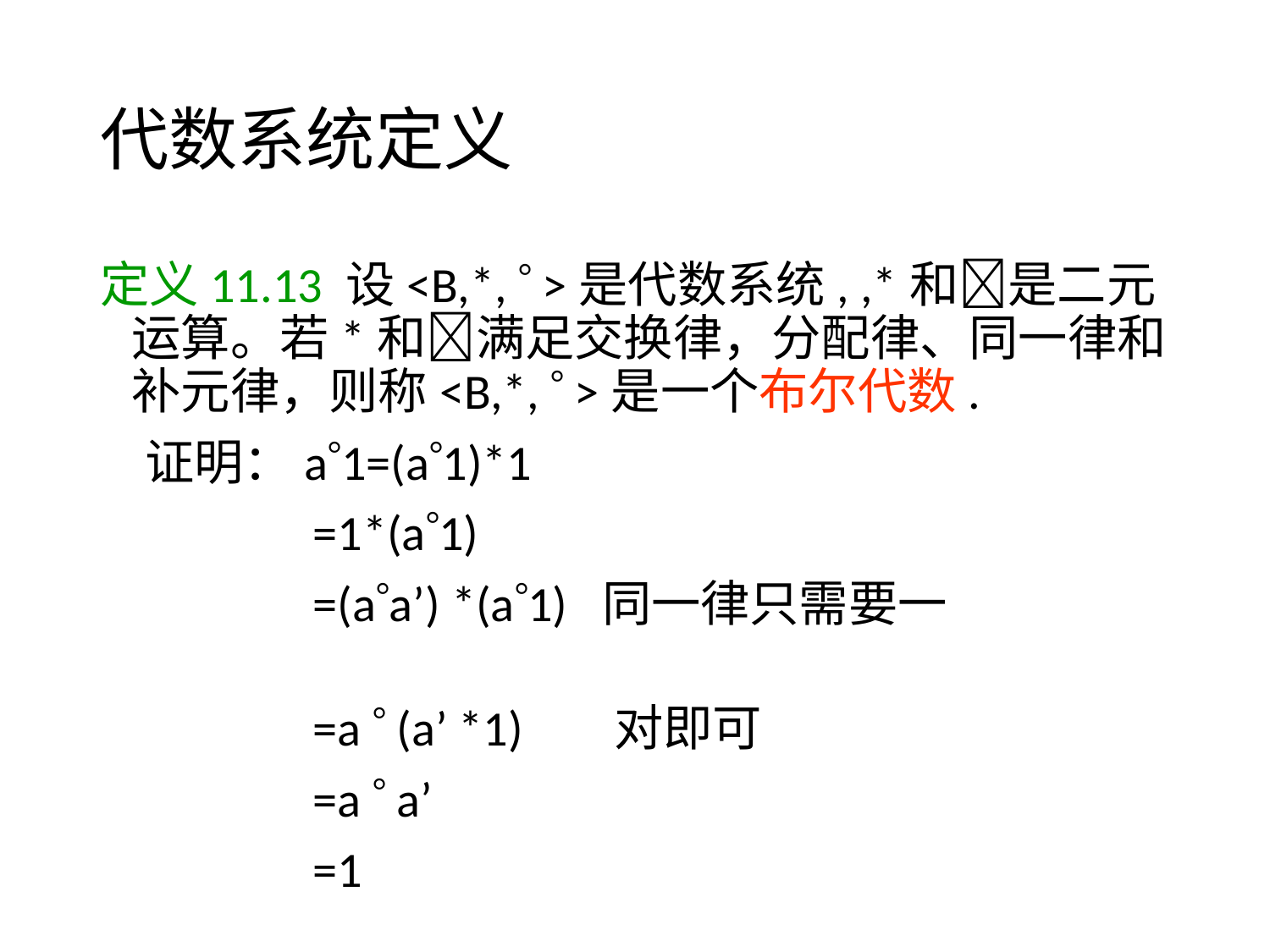

# 代数系统定义
定义11.13 设<B,*, ° >是代数系统, ,*和°是二元运算。若*和°满足交换律，分配律、同一律和补元律，则称<B,*, ° >是一个布尔代数.
   证明：a°1=(a°1)*1
                   =1*(a°1)
                   =(a°a’) *(a°1)  同一律只需要一
                   =a ° (a’ *1)       对即可
                   =a ° a’
                   =1